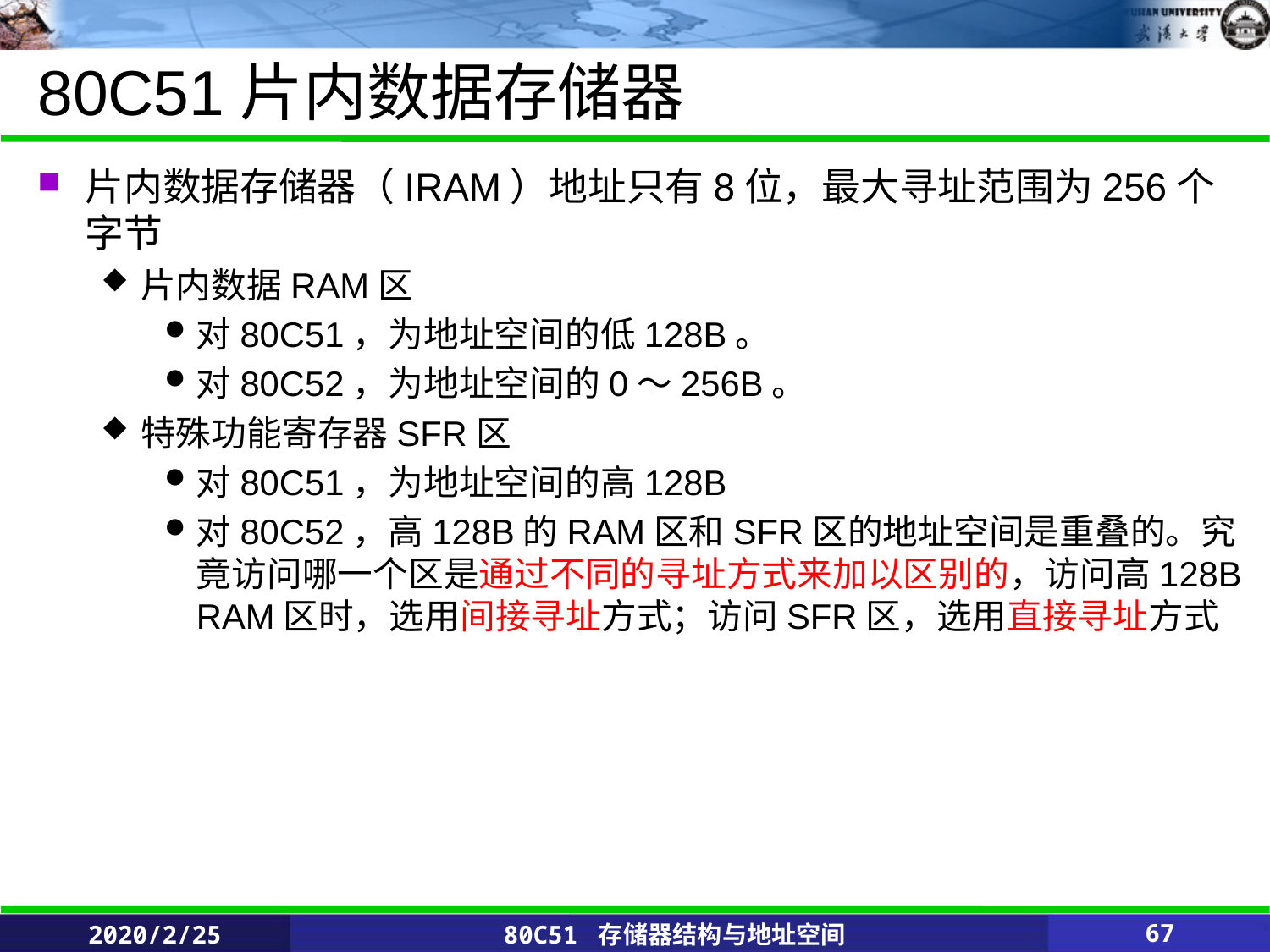

# 80C51片内数据存储器
片内数据存储器（IRAM）地址只有8位，最大寻址范围为256个字节
片内数据RAM区
对80C51，为地址空间的低128B。
对80C52，为地址空间的0～256B。
特殊功能寄存器SFR区
对80C51，为地址空间的高128B
对80C52，高128B的RAM区和SFR区的地址空间是重叠的。究竟访问哪一个区是通过不同的寻址方式来加以区别的，访问高128B RAM区时，选用间接寻址方式；访问SFR区，选用直接寻址方式
2020/2/25
80C51 存储器结构与地址空间
67